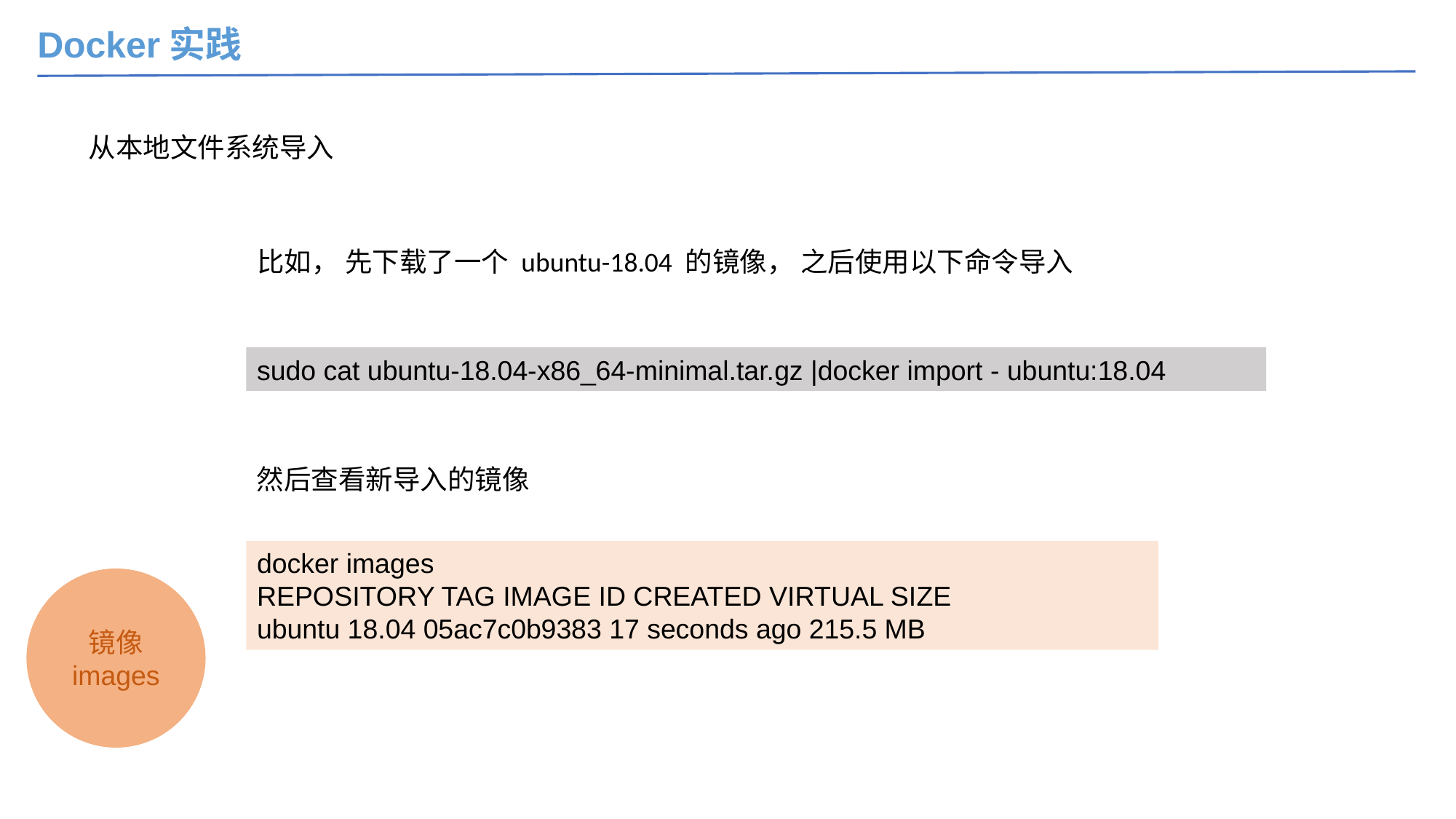

Docker实践
从本地文件系统导入
比如， 先下载了一个 ubuntu-18.04 的镜像， 之后使用以下命令导入
sudo cat ubuntu-18.04-x86_64-minimal.tar.gz |docker import - ubuntu:18.04
然后查看新导入的镜像
docker images
REPOSITORY TAG IMAGE ID CREATED VIRTUAL SIZE
ubuntu 18.04 05ac7c0b9383 17 seconds ago 215.5 MB
镜像
images